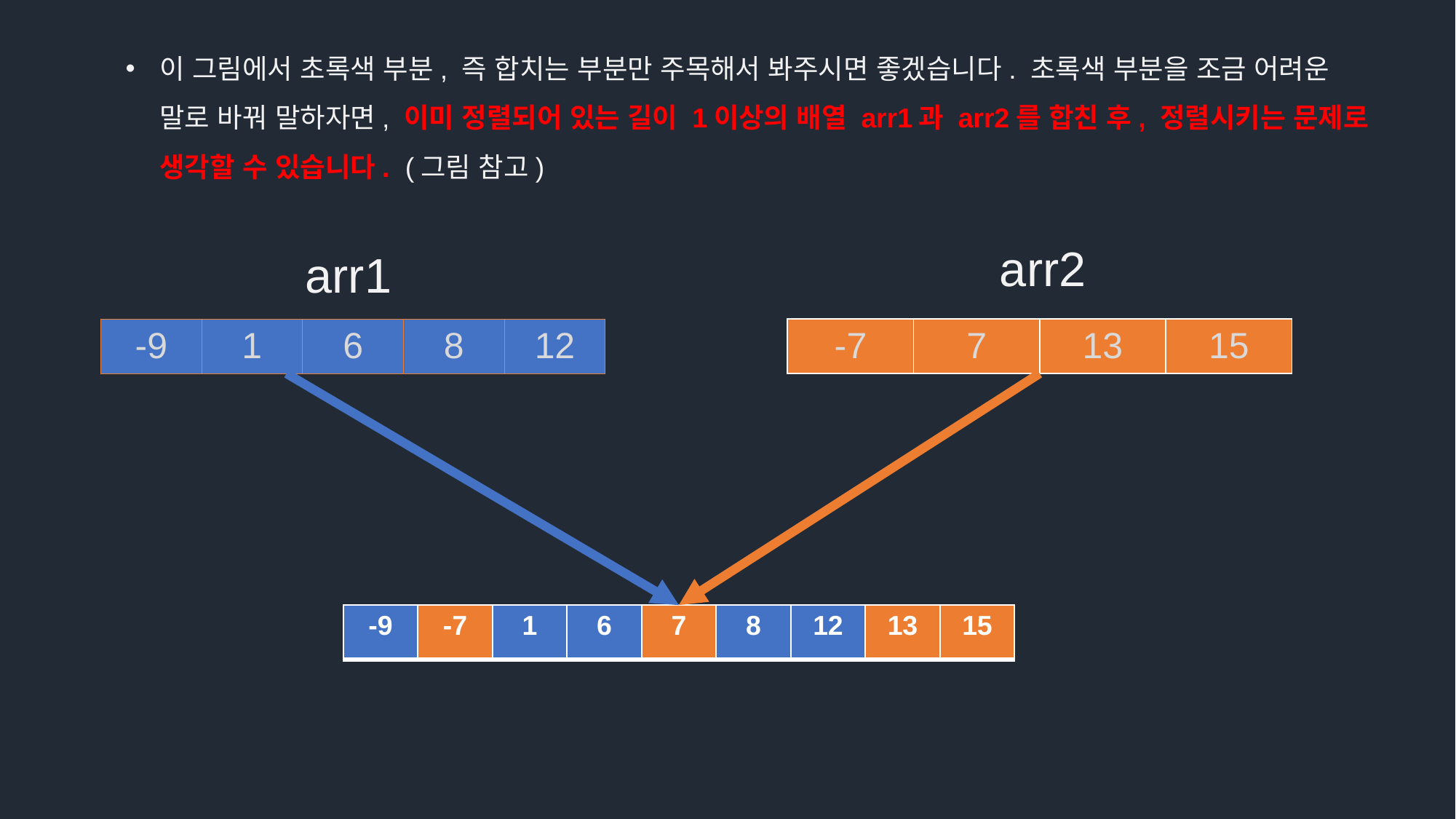

이 그림에서 초록색 부분, 즉 합치는 부분만 주목해서 봐주시면 좋겠습니다. 초록색 부분을 조금 어려운 말로 바꿔 말하자면, 이미 정렬되어 있는 길이 1이상의 배열 arr1과 arr2를 합친 후, 정렬시키는 문제로 생각할 수 있습니다.  (그림 참고)
arr2
arr1
| -9 | 1 | 6 | 8 | 12 |
| --- | --- | --- | --- | --- |
| -7 | 7 | 13 | 15 |
| --- | --- | --- | --- |
| -9 | -7 | 1 | 6 | 7 | 8 | 12 | 13 | 15 |
| --- | --- | --- | --- | --- | --- | --- | --- | --- |